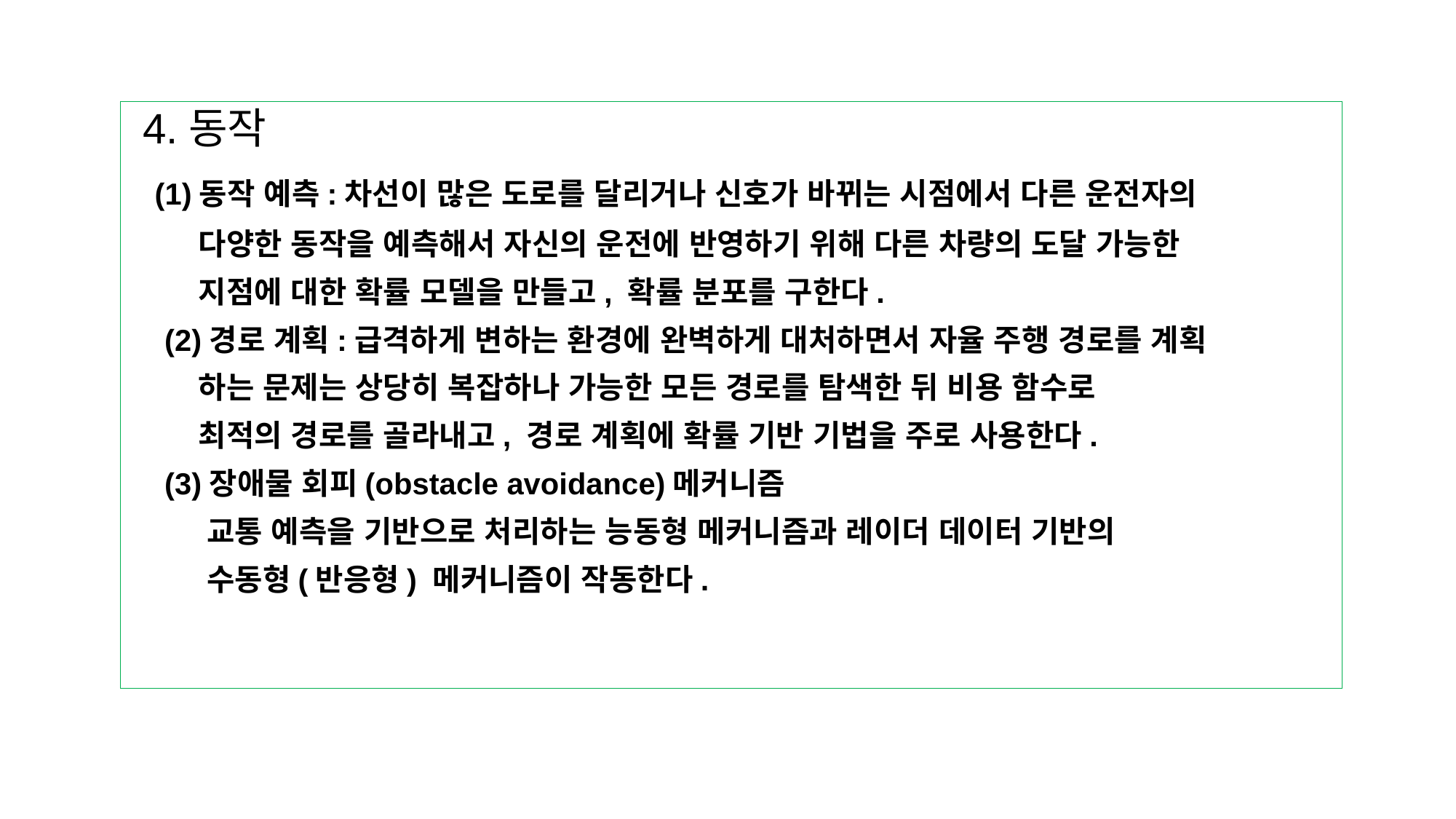

4.동작
  (1)동작 예측:차선이 많은 도로를 달리거나 신호가 바뀌는 시점에서 다른 운전자의
       다양한 동작을 예측해서 자신의 운전에 반영하기 위해 다른 차량의 도달 가능한
       지점에 대한 확률 모델을 만들고, 확률 분포를 구한다.
    (2)경로 계획:급격하게 변하는 환경에 완벽하게 대처하면서 자율 주행 경로를 계획
       하는 문제는 상당히 복잡하나 가능한 모든 경로를 탐색한 뒤 비용 함수로
       최적의 경로를 골라내고, 경로 계획에 확률 기반 기법을 주로 사용한다.
    (3)장애물 회피(obstacle avoidance)메커니즘
        교통 예측을 기반으로 처리하는 능동형 메커니즘과 레이더 데이터 기반의
        수동형(반응형) 메커니즘이 작동한다.